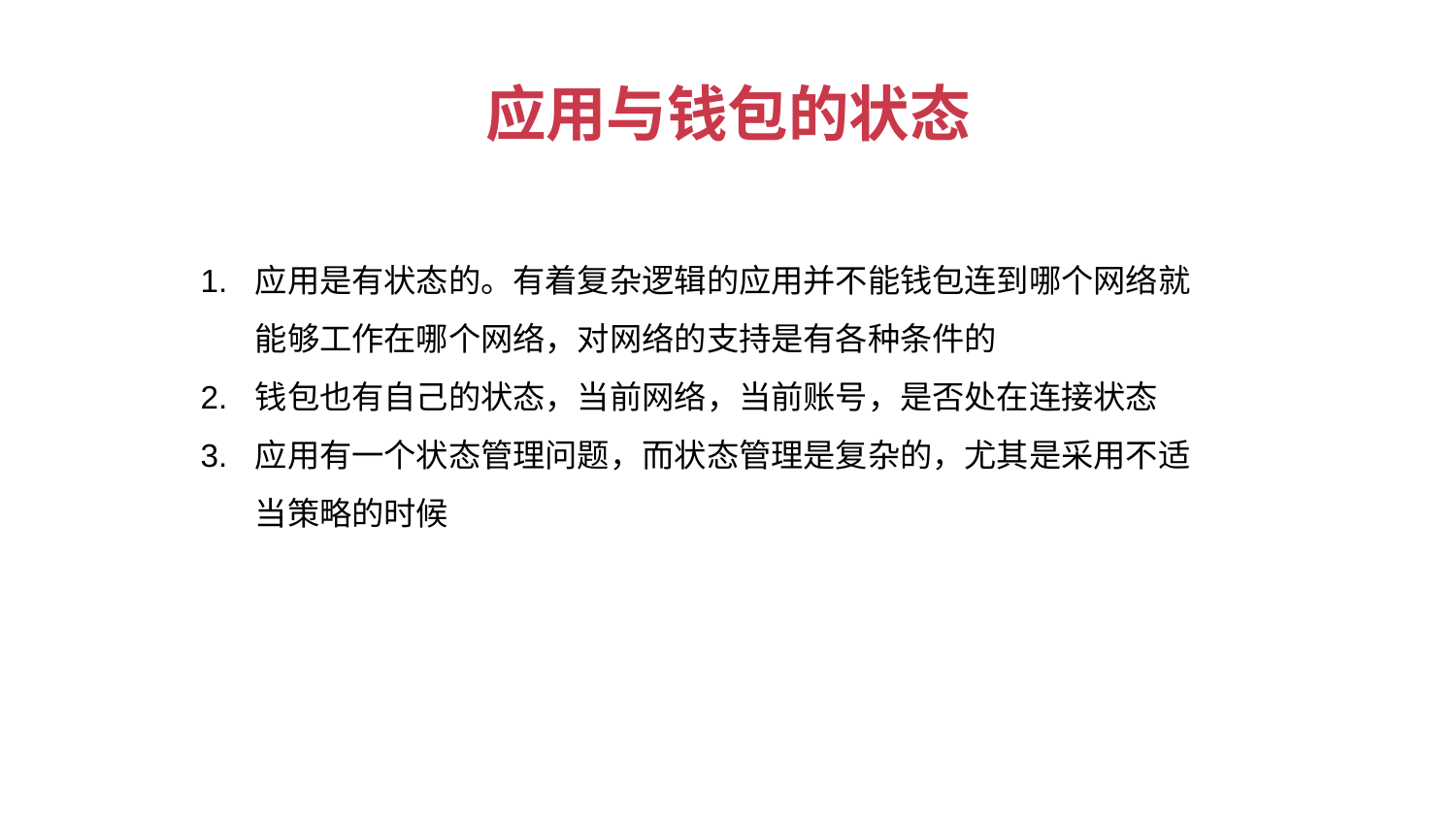

应用与钱包的状态
应用是有状态的。有着复杂逻辑的应用并不能钱包连到哪个网络就能够工作在哪个网络，对网络的支持是有各种条件的
钱包也有自己的状态，当前网络，当前账号，是否处在连接状态
应用有一个状态管理问题，而状态管理是复杂的，尤其是采用不适当策略的时候